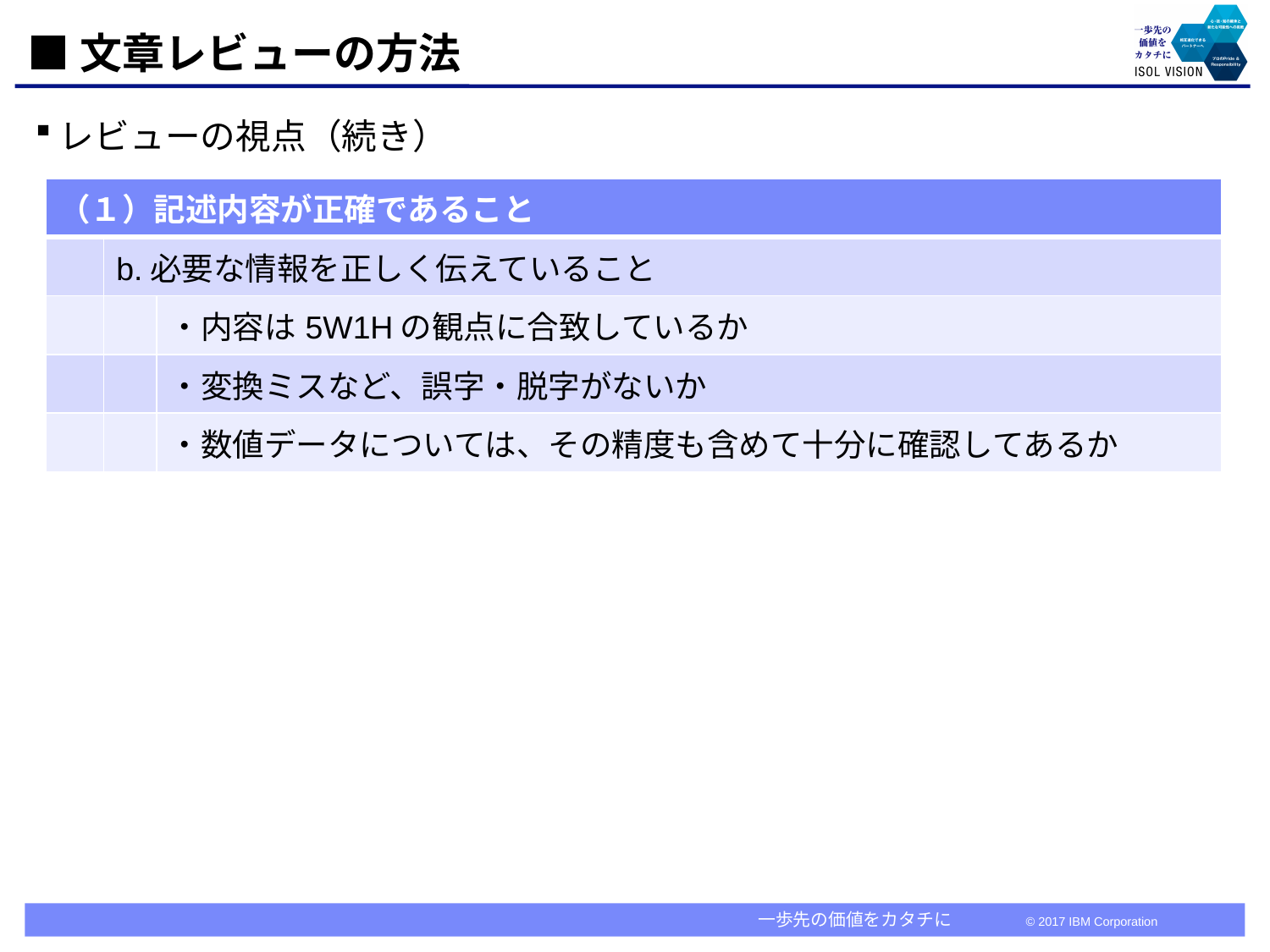

# ■文章レビューの方法
レビューの視点（続き）

| （１）記述内容が正確であること |  |  |
| --- | --- | --- |
|  | b.必要な情報を正しく伝えていること |  |
|  |  | ・内容は5W1Hの観点に合致しているか |
|  |  | ・変換ミスなど、誤字・脱字がないか |
|  |  | ・数値データについては、その精度も含めて十分に確認してあるか |